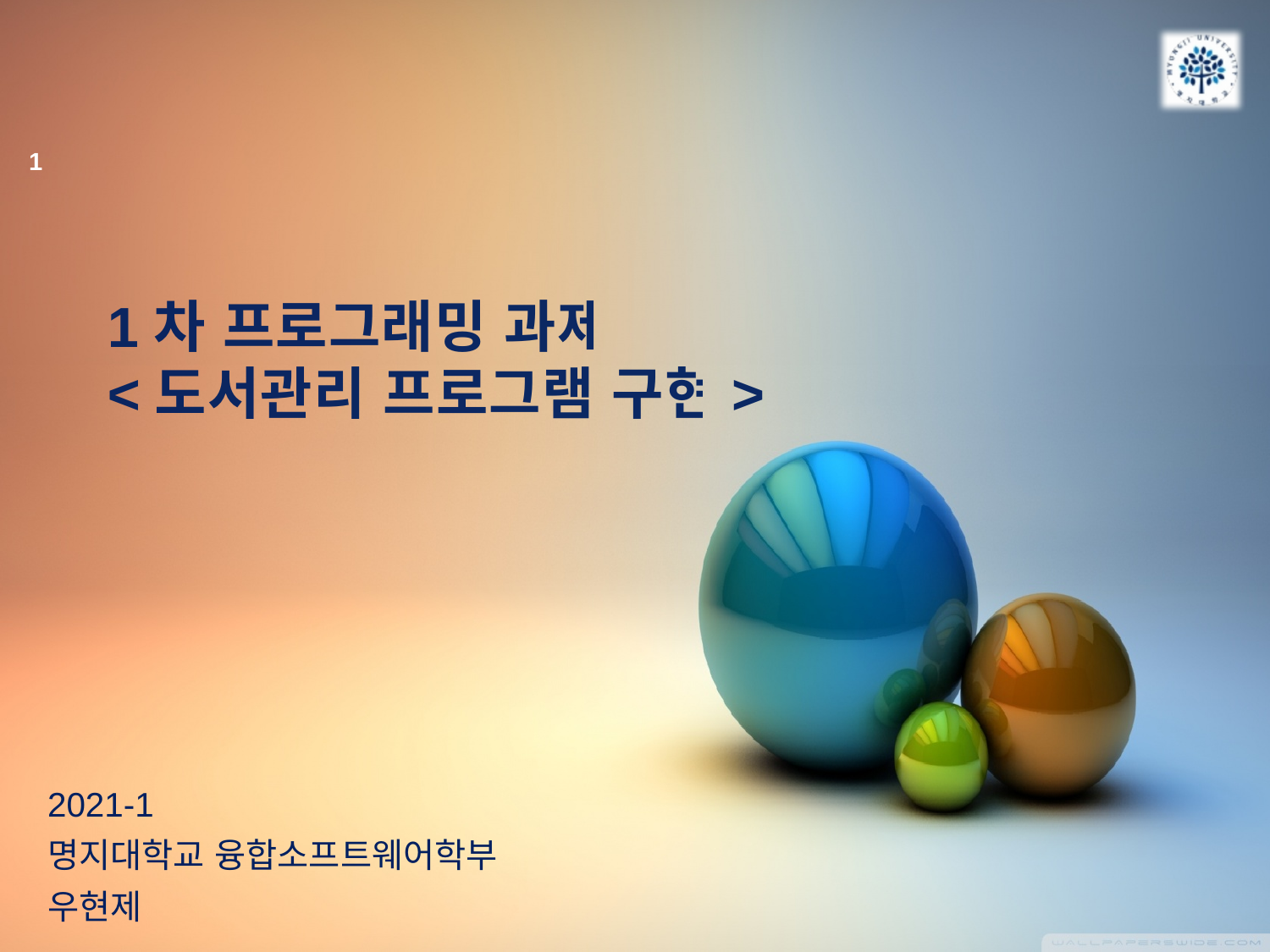

1
# 1차 프로그래밍 과제 <도서관리 프로그램 구현>
2021-1
명지대학교 융합소프트웨어학부
우현제